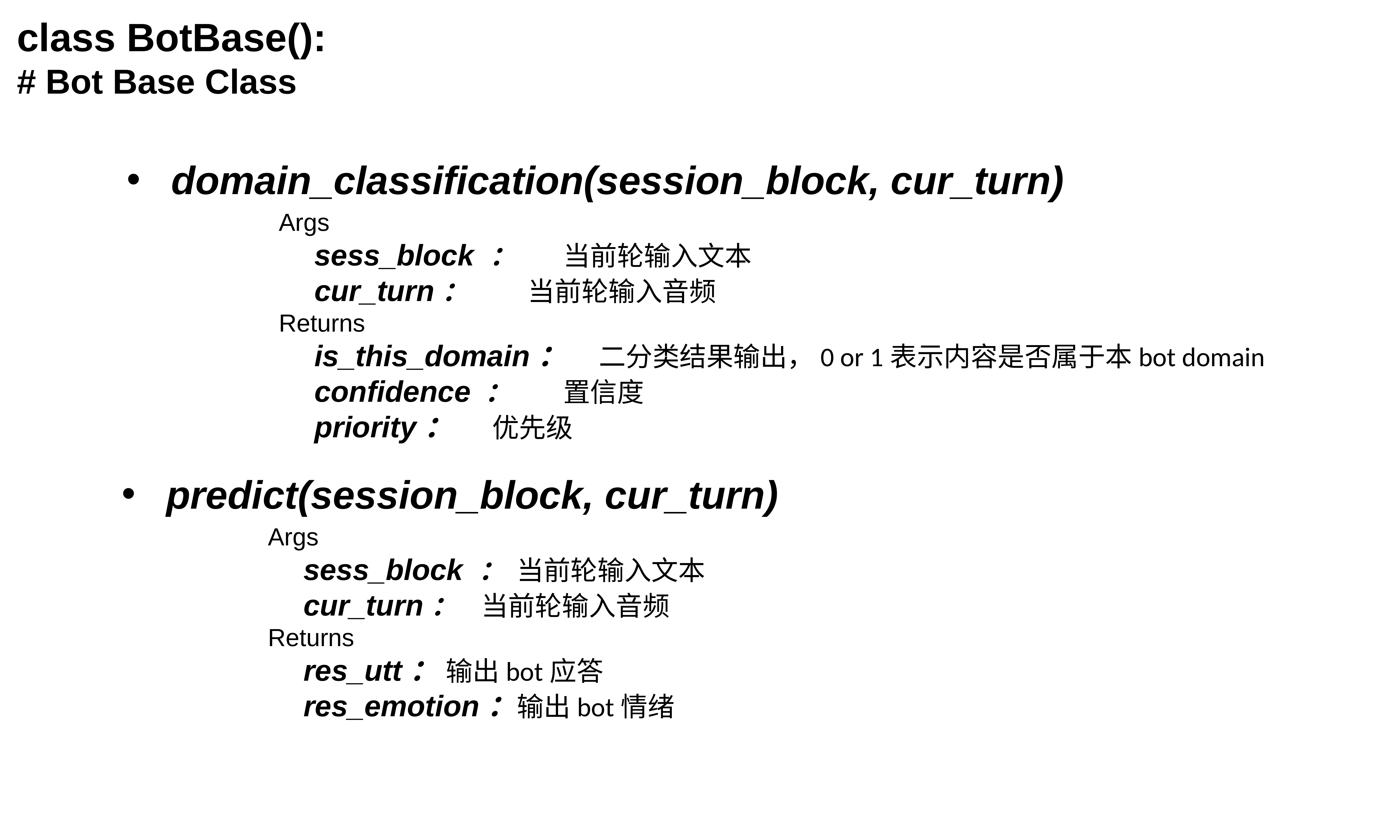

class BotBase():
# Bot Base Class
domain_classification(session_block, cur_turn)
Args
	sess_block ：		当前轮输入文本
	cur_turn：		当前轮输入音频
Returns
	is_this_domain：	二分类结果输出，0 or 1表示内容是否属于本bot domain
	confidence ：		置信度
	priority：		优先级
predict(session_block, cur_turn)
Args
	sess_block ：	当前轮输入文本
	cur_turn：	当前轮输入音频
Returns
	res_utt：	输出bot应答
	res_emotion：	输出bot情绪